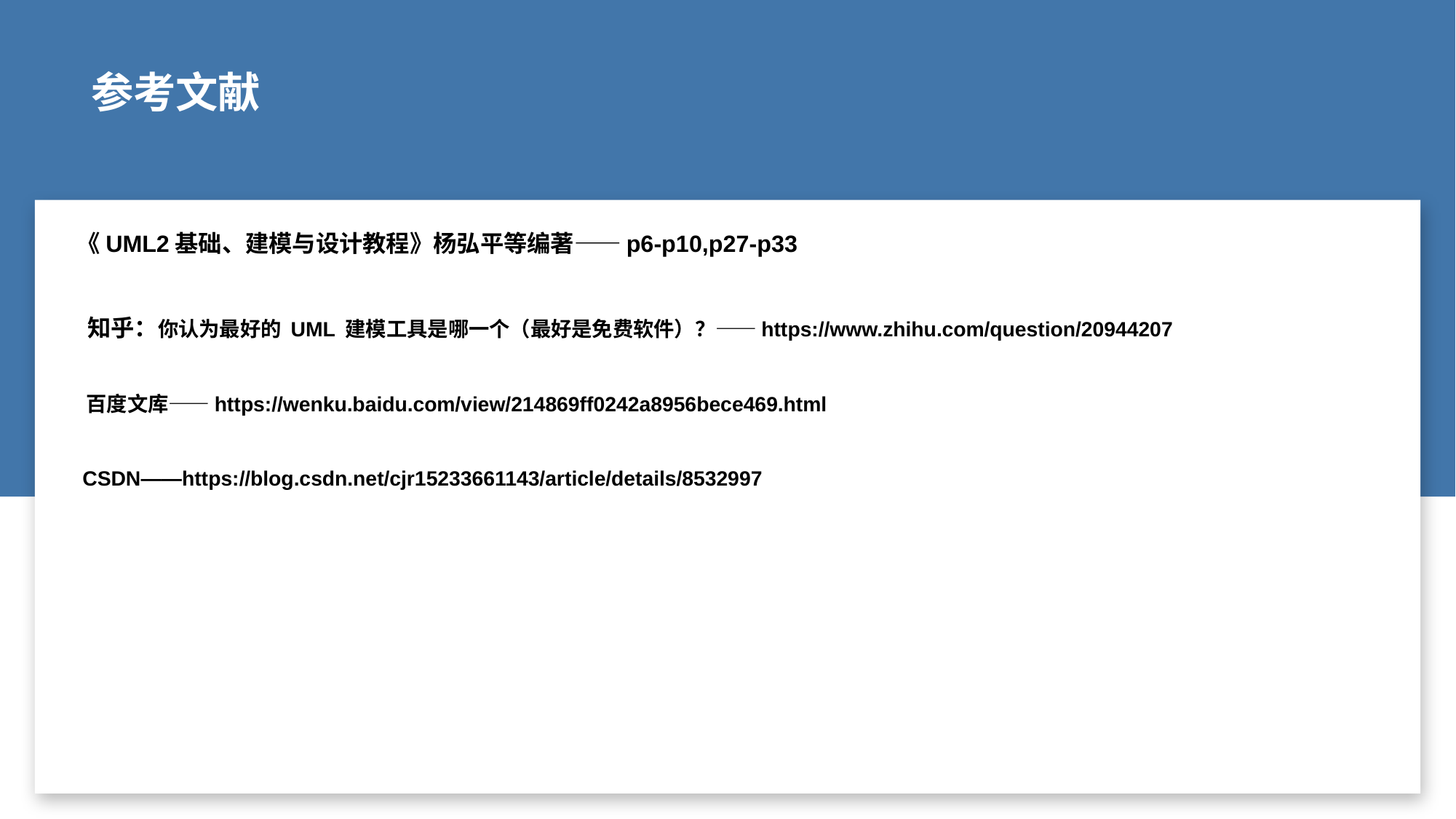

# 参考文献

《UML2基础、建模与设计教程》杨弘平等编著——p6-p10,p27-p33

 知乎：你认为最好的 UML 建模工具是哪一个（最好是免费软件）？——https://www.zhihu.com/question/20944207

 百度文库——https://wenku.baidu.com/view/214869ff0242a8956bece469.html

 CSDN——https://blog.csdn.net/cjr15233661143/article/details/8532997
PRD2018-G01
58